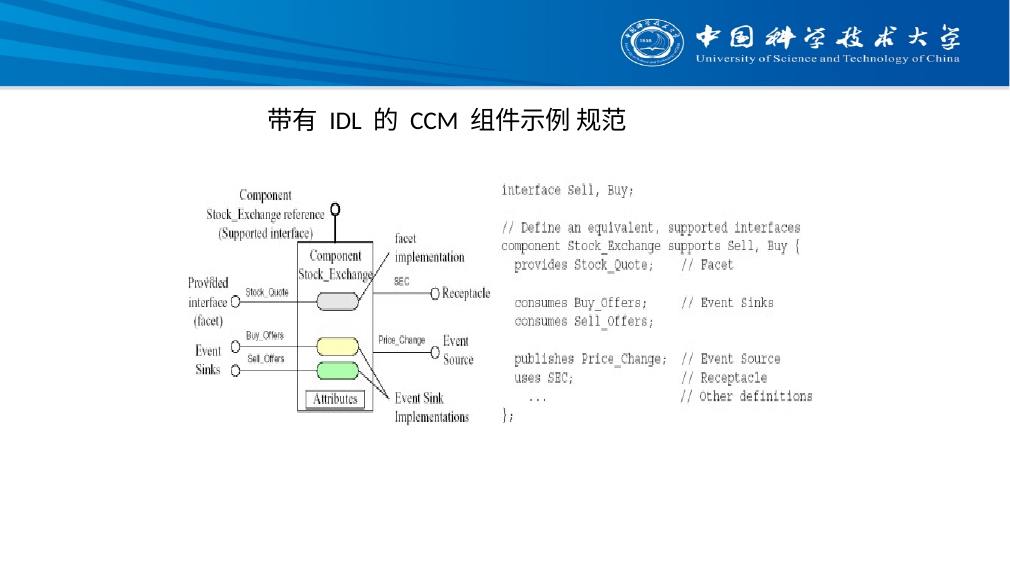

# 带有 IDL 的 CCM 组件示例 规范

18